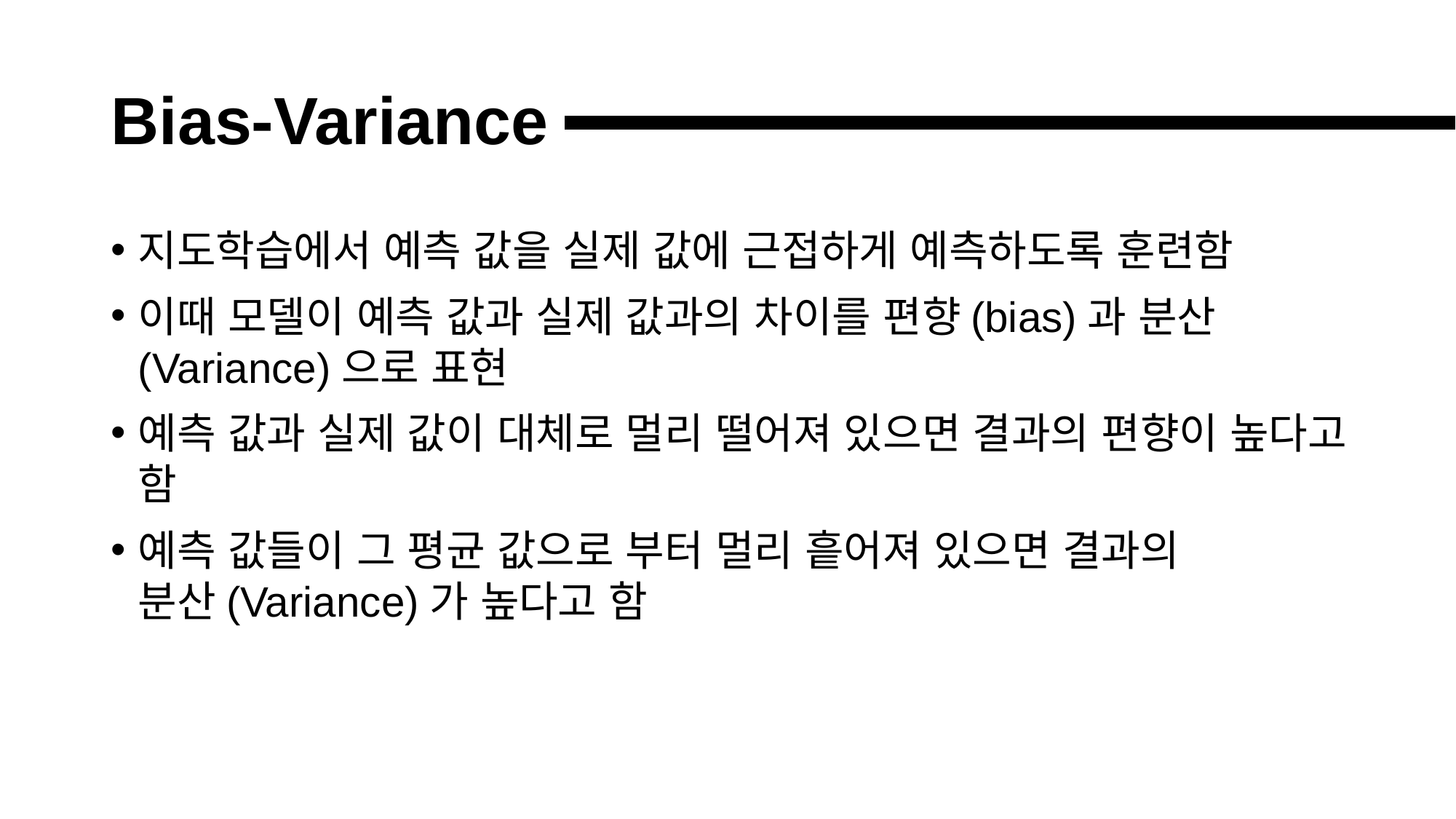

# Bias-Variance
지도학습에서 예측 값을 실제 값에 근접하게 예측하도록 훈련함
이때 모델이 예측 값과 실제 값과의 차이를 편향(bias)과 분산(Variance)으로 표현
예측 값과 실제 값이 대체로 멀리 떨어져 있으면 결과의 편향이 높다고 함
예측 값들이 그 평균 값으로 부터 멀리 흩어져 있으면 결과의
분산(Variance)가 높다고 함